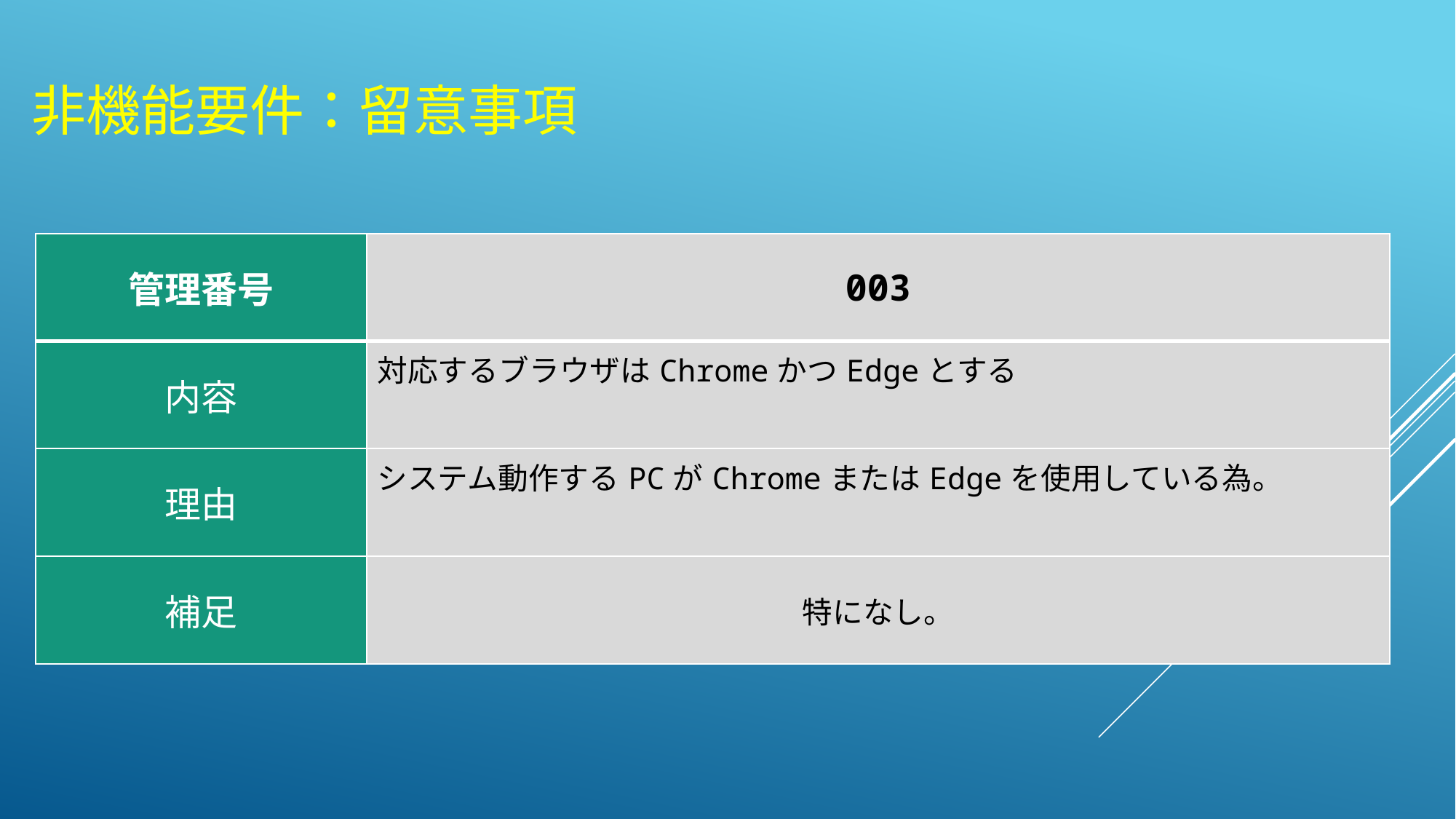

# 非機能要件：留意事項
| 管理番号 | 003 |
| --- | --- |
| 内容 | 対応するブラウザはChromeかつEdgeとする |
| 理由 | システム動作するPCがChromeまたはEdgeを使用している為。 |
| 補足 | 特になし。 |